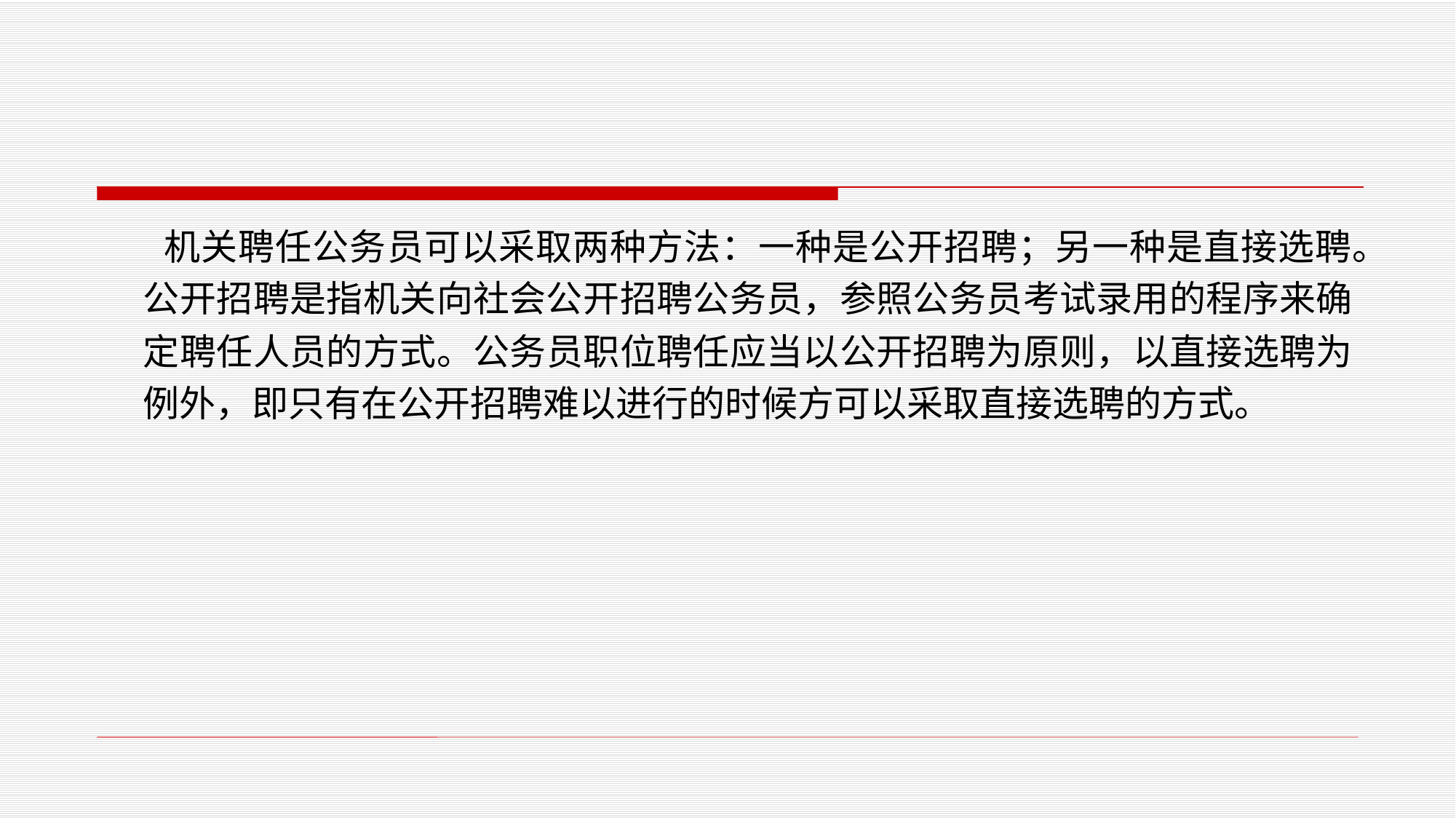

#
      机关聘任公务员可以采取两种方法：一种是公开招聘；另一种是直接选聘。公开招聘是指机关向社会公开招聘公务员，参照公务员考试录用的程序来确定聘任人员的方式。公务员职位聘任应当以公开招聘为原则，以直接选聘为例外，即只有在公开招聘难以进行的时候方可以采取直接选聘的方式。